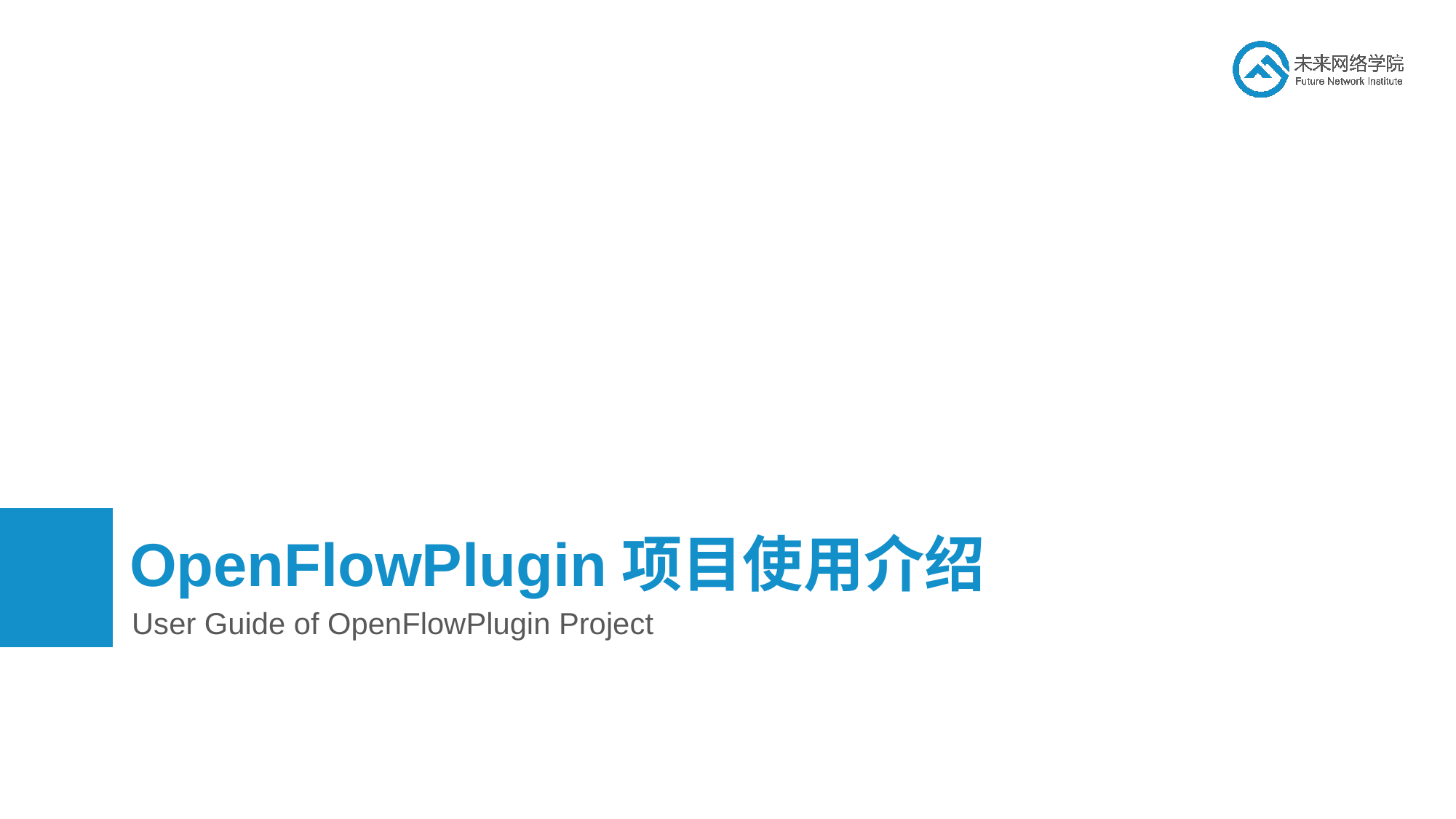

# OpenFlowPlugin项目使用介绍
User Guide of OpenFlowPlugin Project